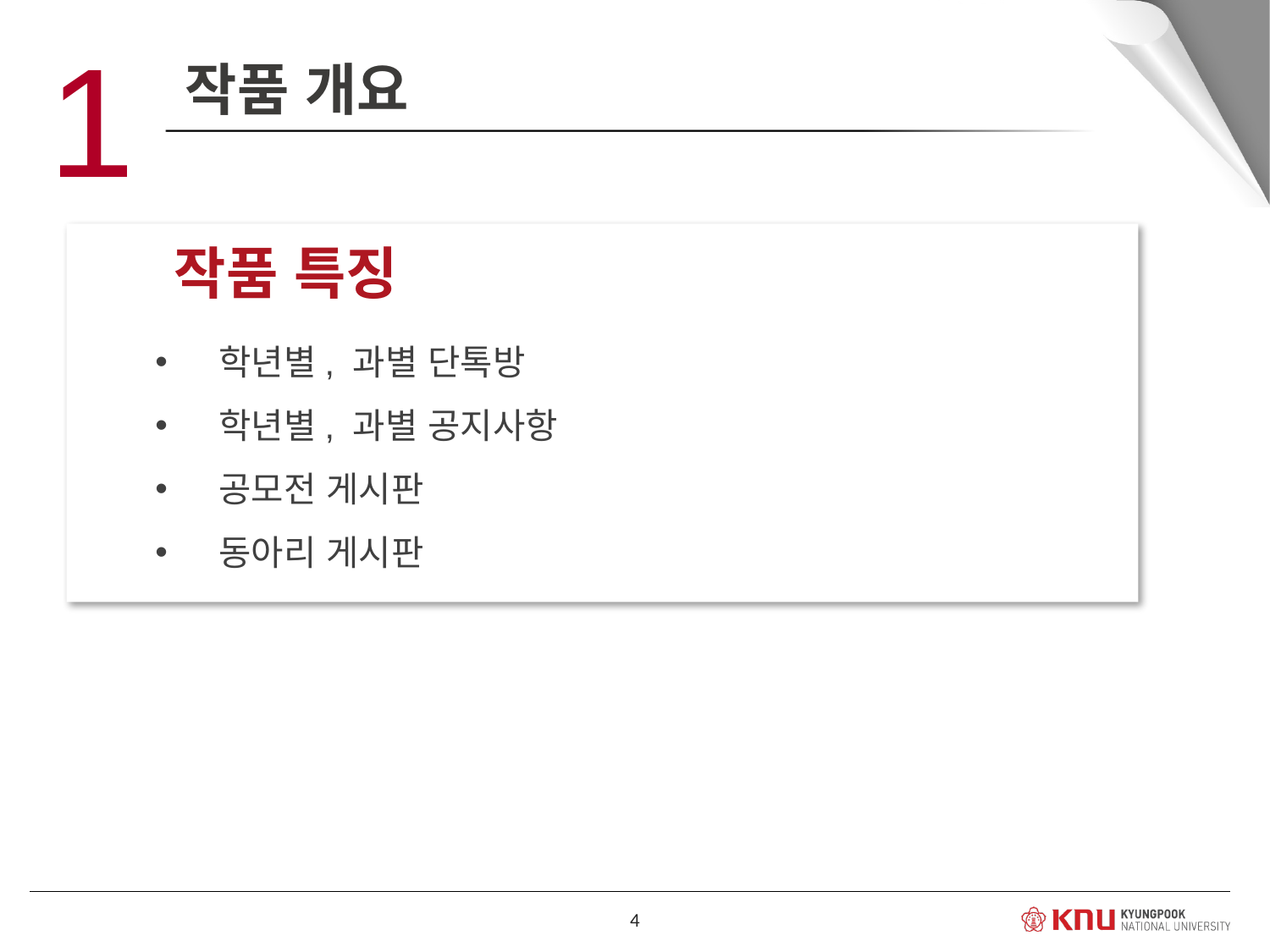

1
작품 개요

 작품 특징
학년별, 과별 단톡방
학년별, 과별 공지사항
공모전 게시판
동아리 게시판
4